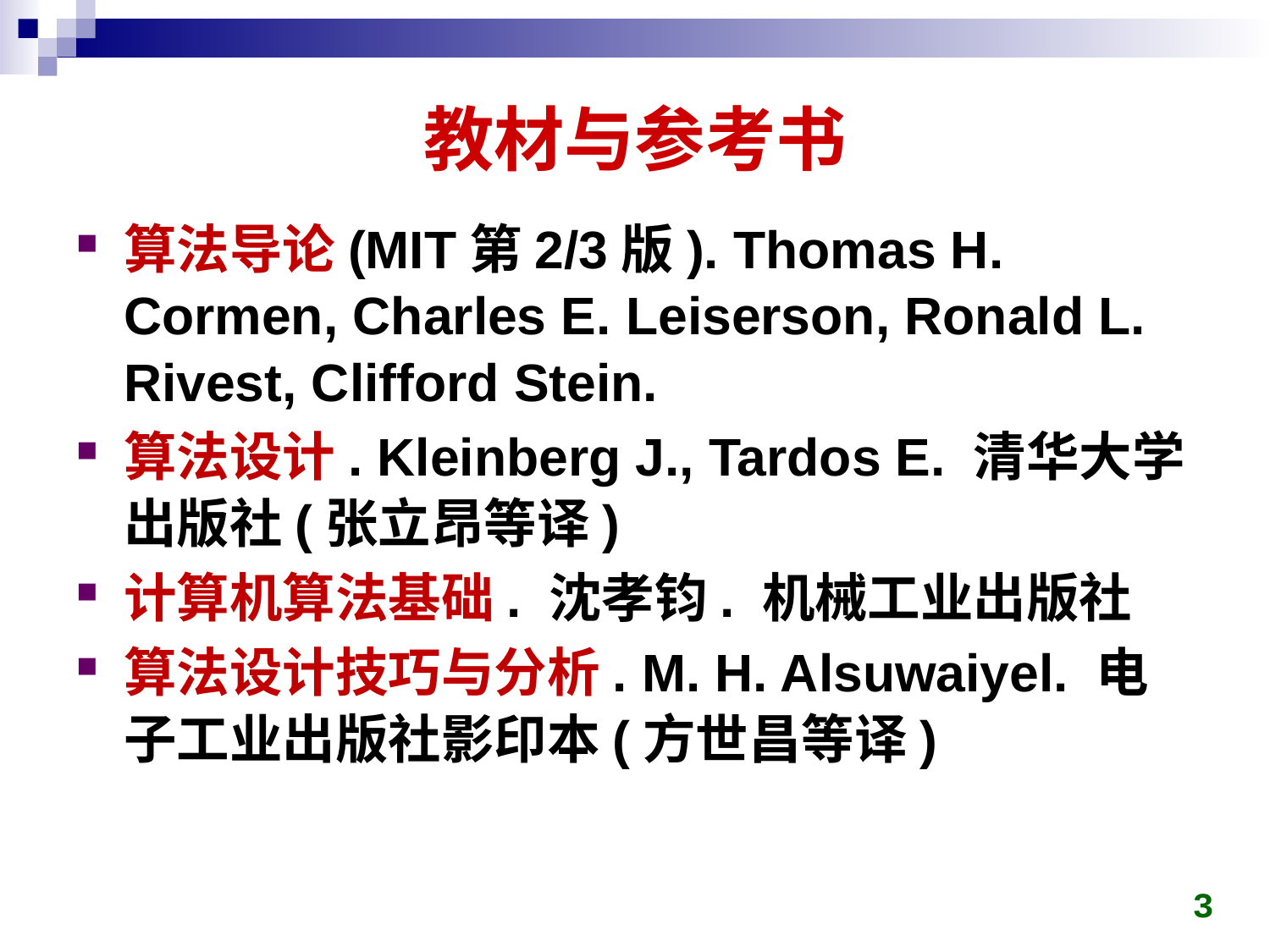

# 教材与参考书
算法导论(MIT第2/3版). Thomas H. Cormen, Charles E. Leiserson, Ronald L. Rivest, Clifford Stein.
算法设计. Kleinberg J., Tardos E. 清华大学出版社(张立昂等译)
计算机算法基础. 沈孝钧. 机械工业出版社
算法设计技巧与分析. M. H. Alsuwaiyel. 电子工业出版社影印本(方世昌等译)
3